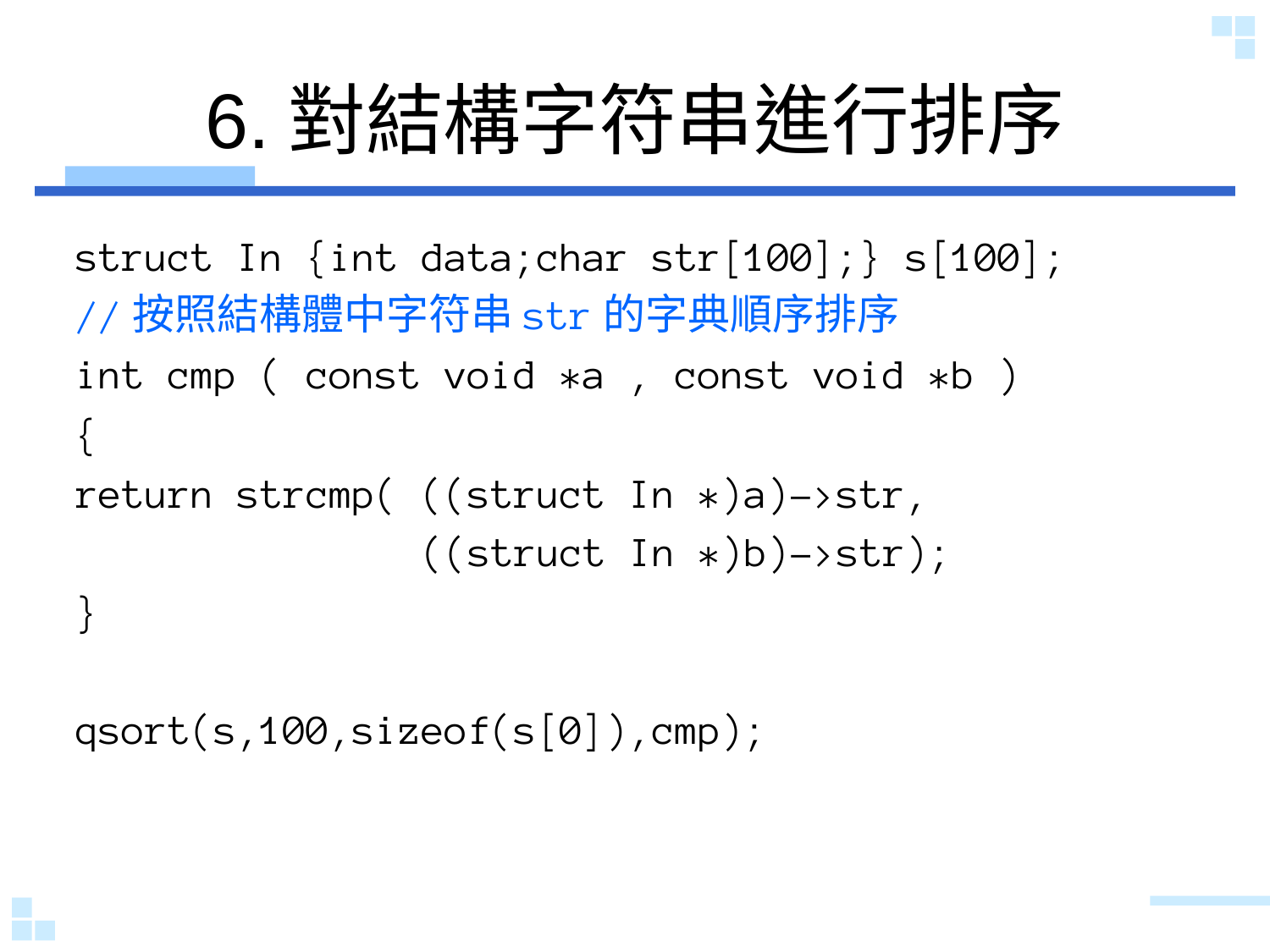

# 6.對結構字符串進行排序
struct In {int data;char str[100];} s[100];
//按照結構體中字符串str的字典順序排序
int cmp ( const void *a , const void *b )
{
return strcmp( ((struct In *)a)->str,
               ((struct In *)b)->str);
}

qsort(s,100,sizeof(s[0]),cmp);